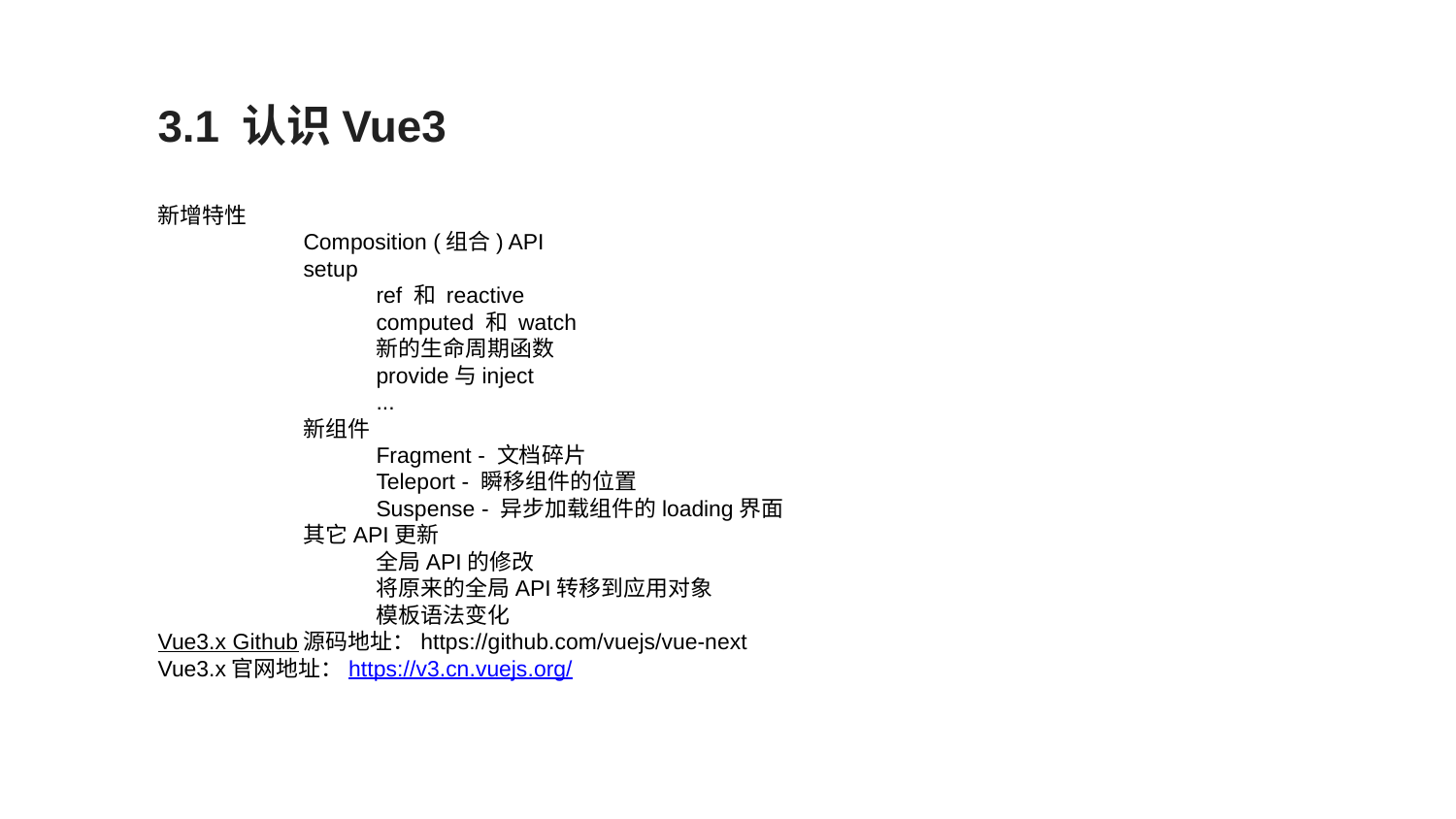

3.1 认识Vue3
新增特性
Composition (组合) API
setup
ref 和 reactive
computed 和 watch
新的生命周期函数
provide与inject
...
新组件
Fragment - 文档碎片
Teleport - 瞬移组件的位置
Suspense - 异步加载组件的loading界面
其它API更新
全局API的修改
将原来的全局API转移到应用对象
模板语法变化
Vue3.x Github源码地址：https://github.com/vuejs/vue-next
Vue3.x官网地址：https://v3.cn.vuejs.org/